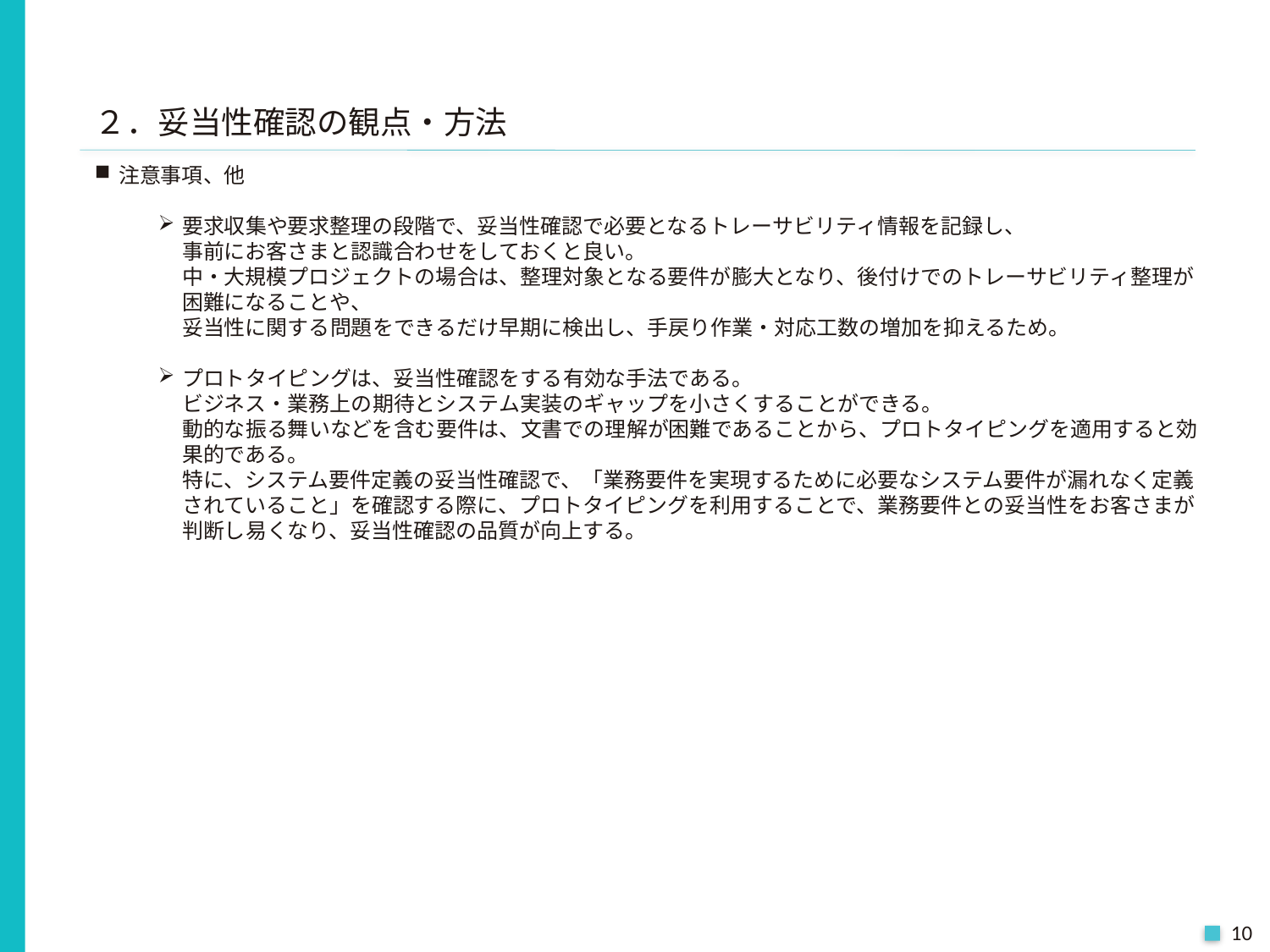

２．妥当性確認の観点・方法
注意事項、他

要求収集や要求整理の段階で、妥当性確認で必要となるトレーサビリティ情報を記録し、
事前にお客さまと認識合わせをしておくと良い。
中・大規模プロジェクトの場合は、整理対象となる要件が膨大となり、後付けでのトレーサビリティ整理が困難になることや、
妥当性に関する問題をできるだけ早期に検出し、手戻り作業・対応工数の増加を抑えるため。
プロトタイピングは、妥当性確認をする有効な手法である。
ビジネス・業務上の期待とシステム実装のギャップを小さくすることができる。
動的な振る舞いなどを含む要件は、文書での理解が困難であることから、プロトタイピングを適用すると効果的である。
特に、システム要件定義の妥当性確認で、「業務要件を実現するために必要なシステム要件が漏れなく定義されていること」を確認する際に、プロトタイピングを利用することで、業務要件との妥当性をお客さまが判断し易くなり、妥当性確認の品質が向上する。
10